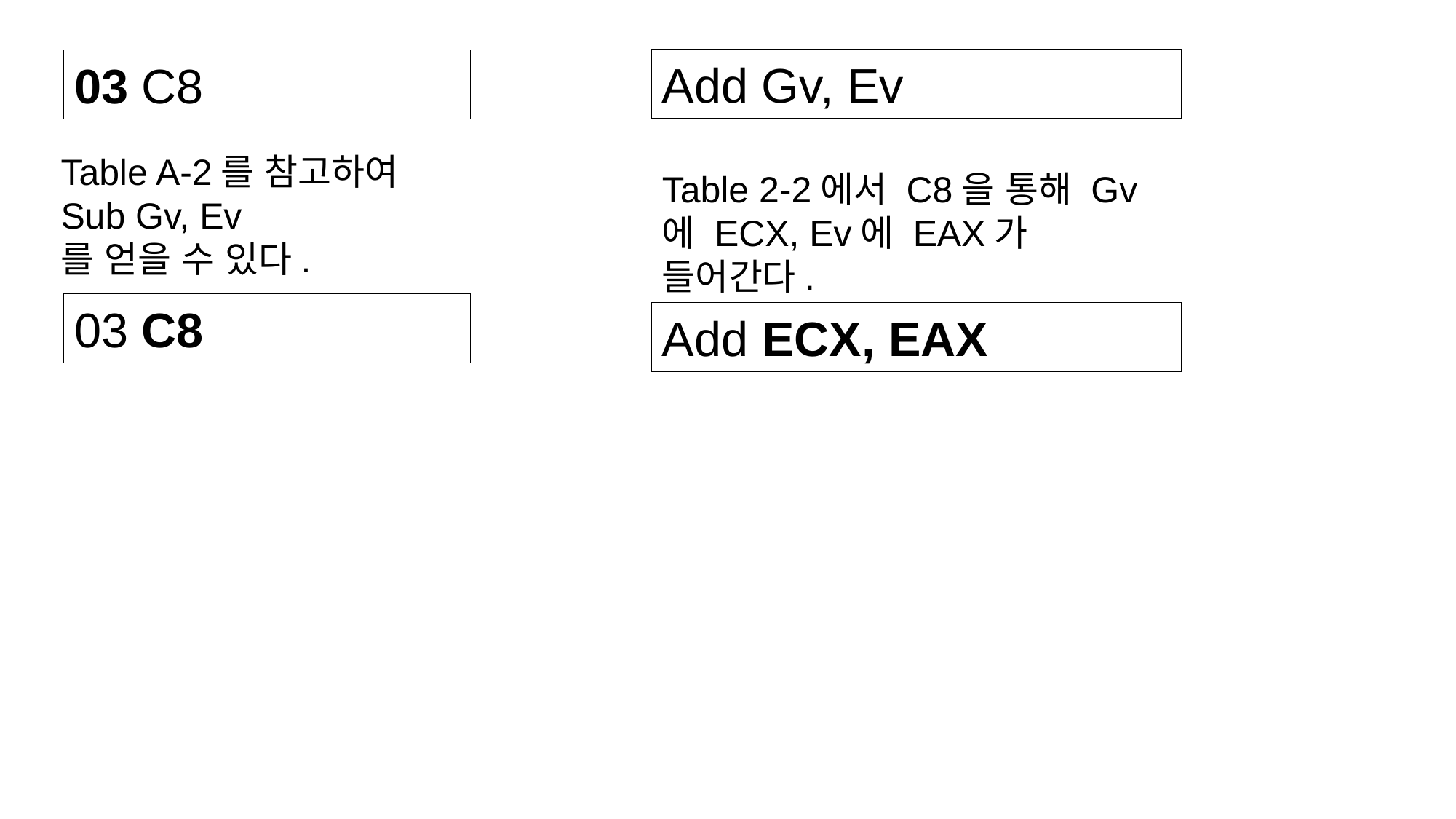

Add Gv, Ev
03 C8
Table A-2를 참고하여
Sub Gv, Ev
를 얻을 수 있다.
Table 2-2에서 C8을 통해 Gv에 ECX, Ev에 EAX가 들어간다.
03 C8
Add ECX, EAX